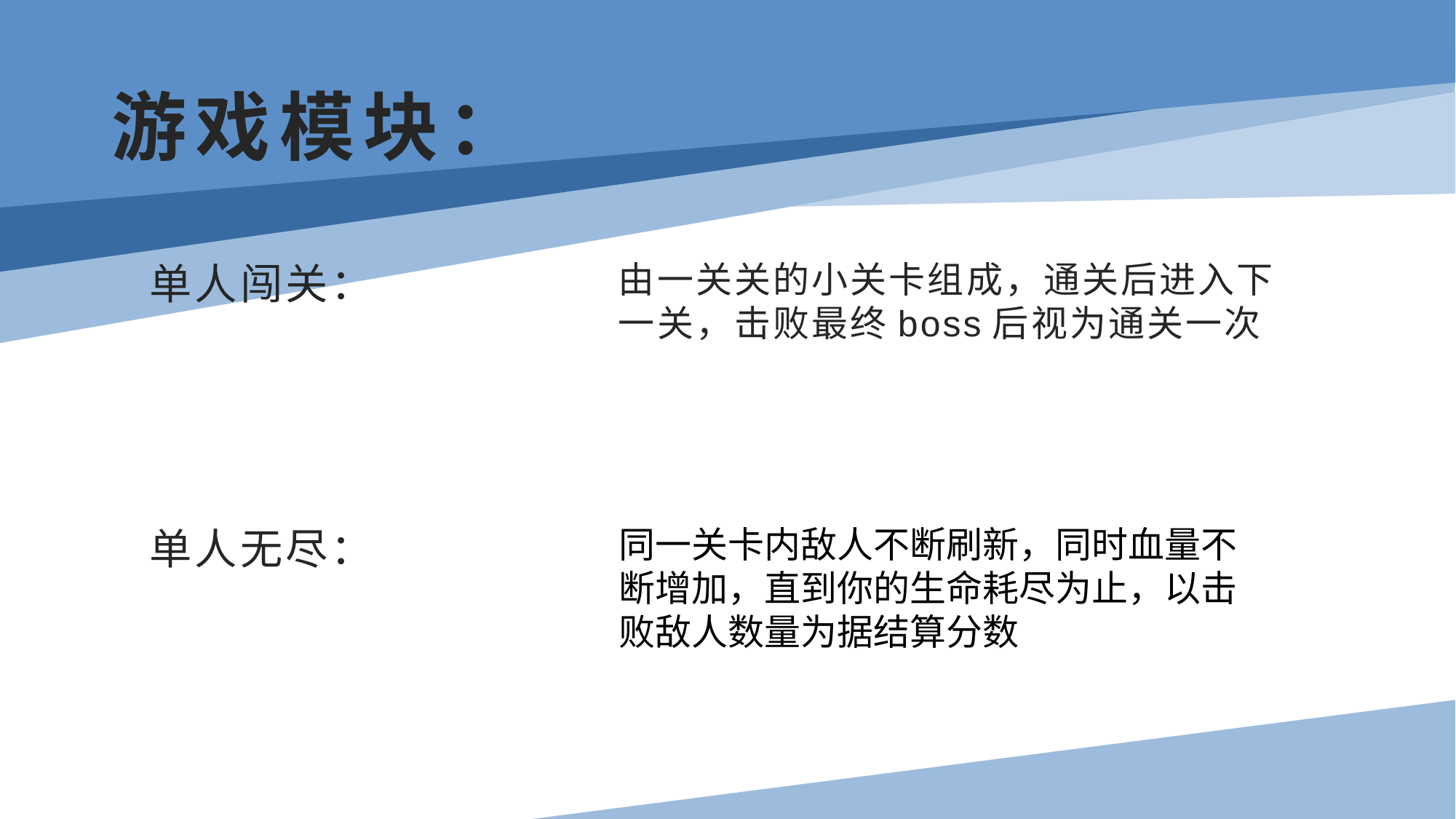

# 游戏模块：
单人闯关：
由一关关的小关卡组成，通关后进入下一关，击败最终boss后视为通关一次
单人无尽：
同一关卡内敌人不断刷新，同时血量不断增加，直到你的生命耗尽为止，以击败敌人数量为据结算分数